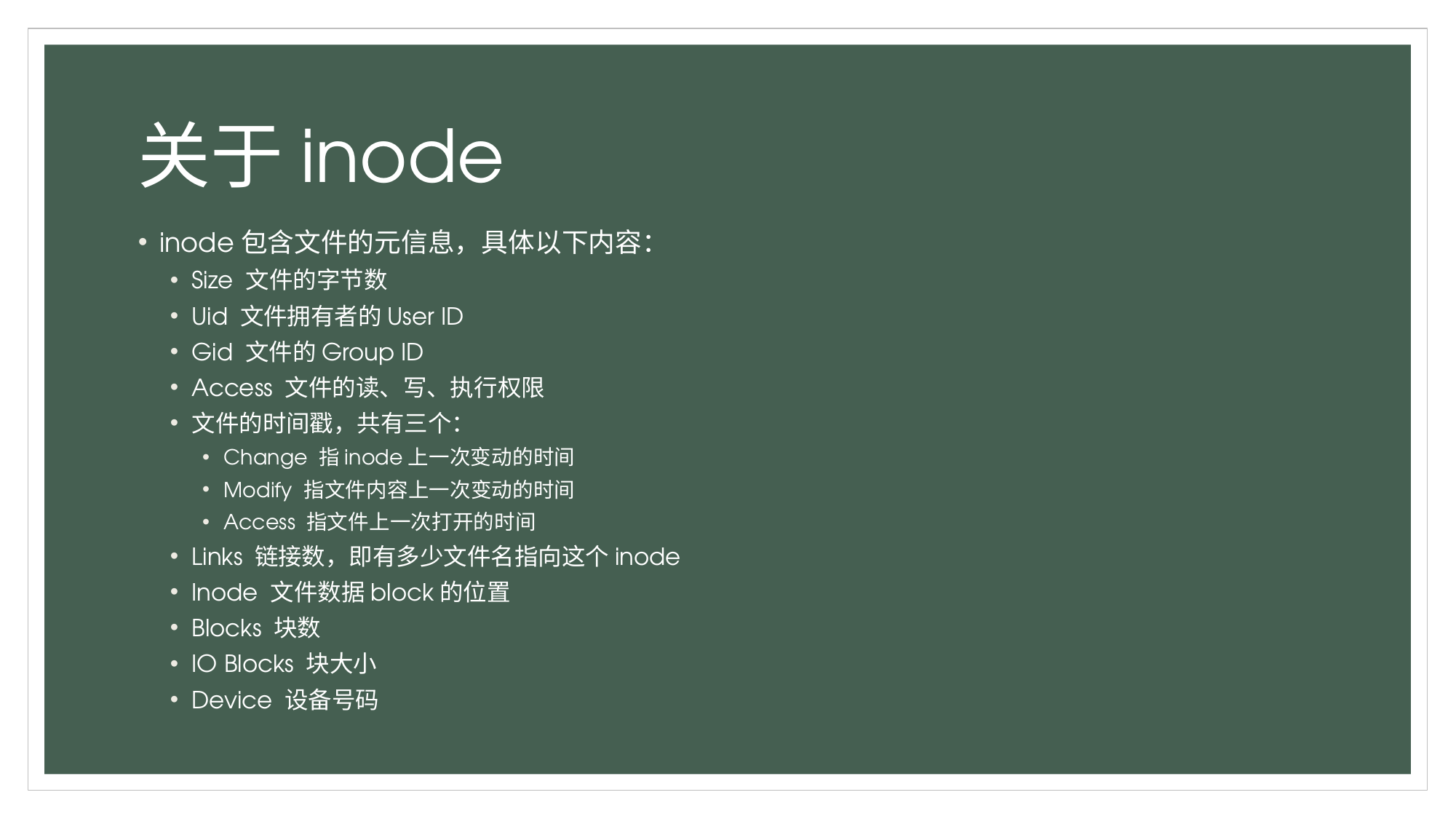

# 关于inode
inode包含文件的元信息，具体以下内容：
Size 文件的字节数
Uid 文件拥有者的User ID
Gid 文件的Group ID
Access 文件的读、写、执行权限
文件的时间戳，共有三个：
Change 指inode上一次变动的时间
Modify 指文件内容上一次变动的时间
Access 指文件上一次打开的时间
Links 链接数，即有多少文件名指向这个inode
Inode 文件数据block的位置
Blocks 块数
IO Blocks 块大小
Device 设备号码